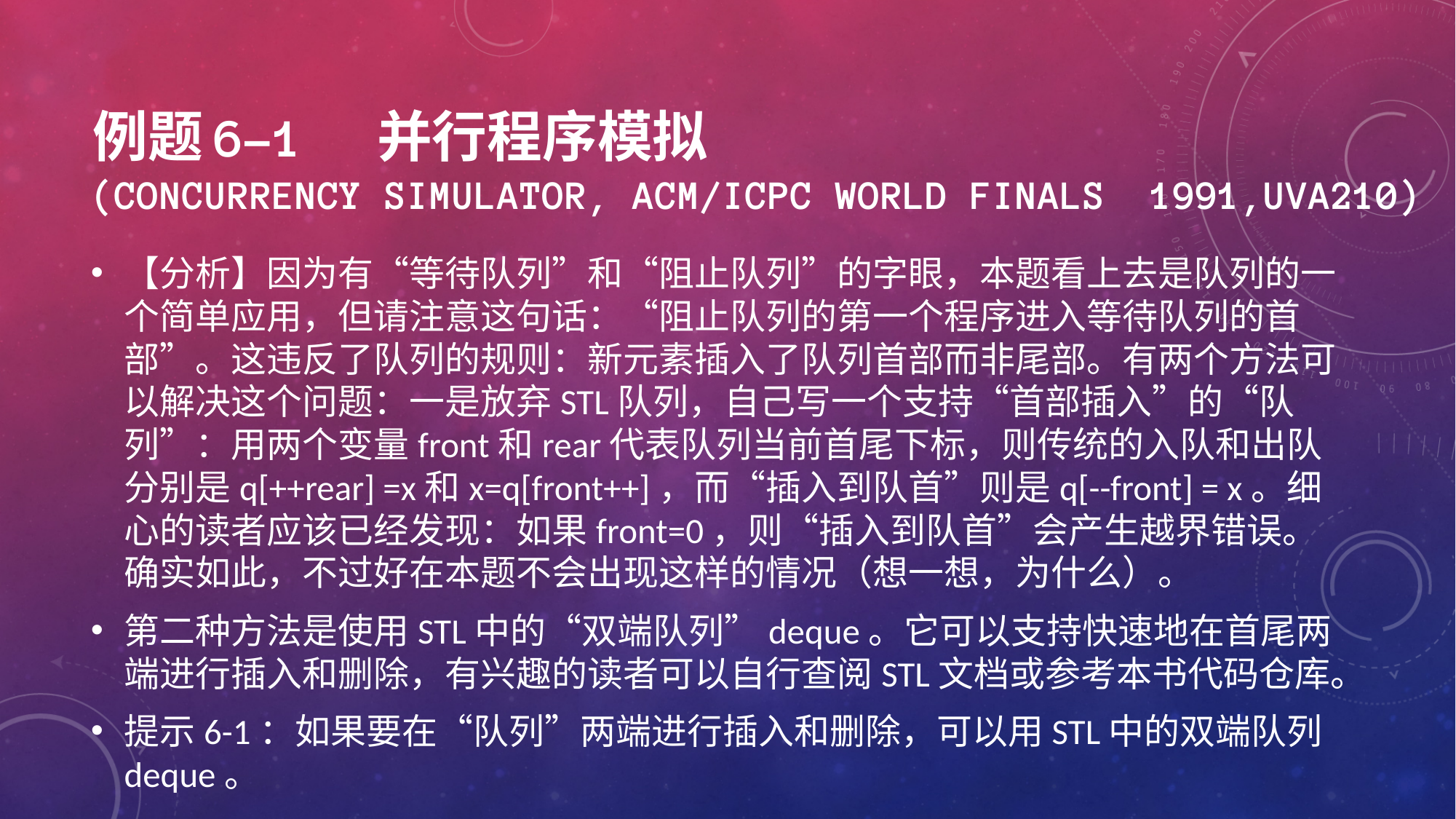

# 例题6-1  并行程序模拟 (Concurrency Simulator, ACM/ICPC World Finals  1991,UVa210)
【分析】因为有“等待队列”和“阻止队列”的字眼，本题看上去是队列的一个简单应用，但请注意这句话：“阻止队列的第一个程序进入等待队列的首部”。这违反了队列的规则：新元素插入了队列首部而非尾部。有两个方法可以解决这个问题：一是放弃STL队列，自己写一个支持“首部插入”的“队列”：用两个变量front和rear代表队列当前首尾下标，则传统的入队和出队分别是q[++rear] =x和x=q[front++]，而“插入到队首”则是q[--front] = x。细心的读者应该已经发现：如果front=0，则“插入到队首”会产生越界错误。确实如此，不过好在本题不会出现这样的情况（想一想，为什么）。
第二种方法是使用STL中的“双端队列”deque。它可以支持快速地在首尾两端进行插入和删除，有兴趣的读者可以自行查阅STL文档或参考本书代码仓库。
提示6-1：如果要在“队列”两端进行插入和删除，可以用STL中的双端队列deque。